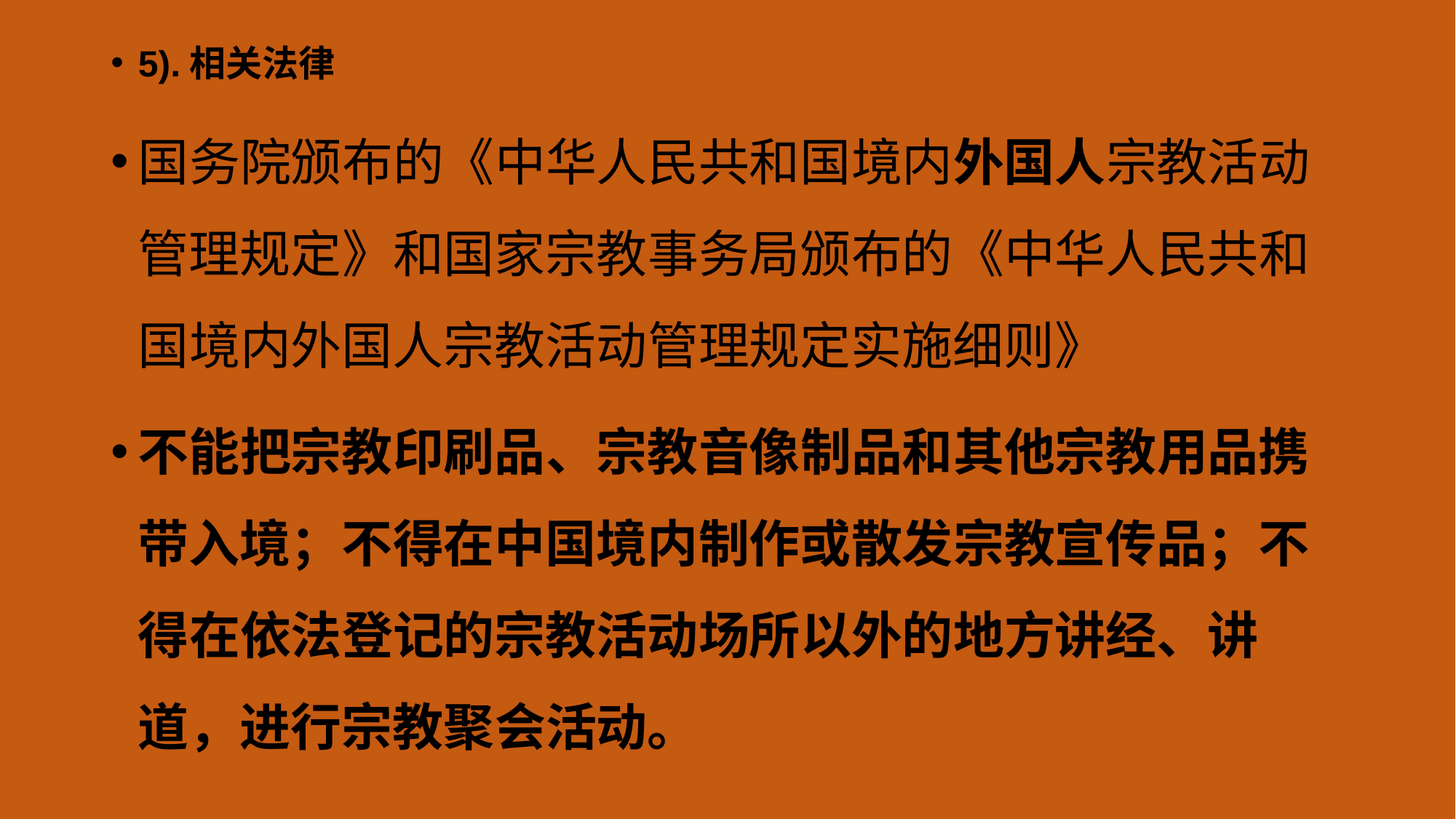

#
5).相关法律
国务院颁布的《中华人民共和国境内外国人宗教活动管理规定》和国家宗教事务局颁布的《中华人民共和国境内外国人宗教活动管理规定实施细则》
不能把宗教印刷品、宗教音像制品和其他宗教用品携带入境；不得在中国境内制作或散发宗教宣传品；不得在依法登记的宗教活动场所以外的地方讲经、讲道，进行宗教聚会活动。